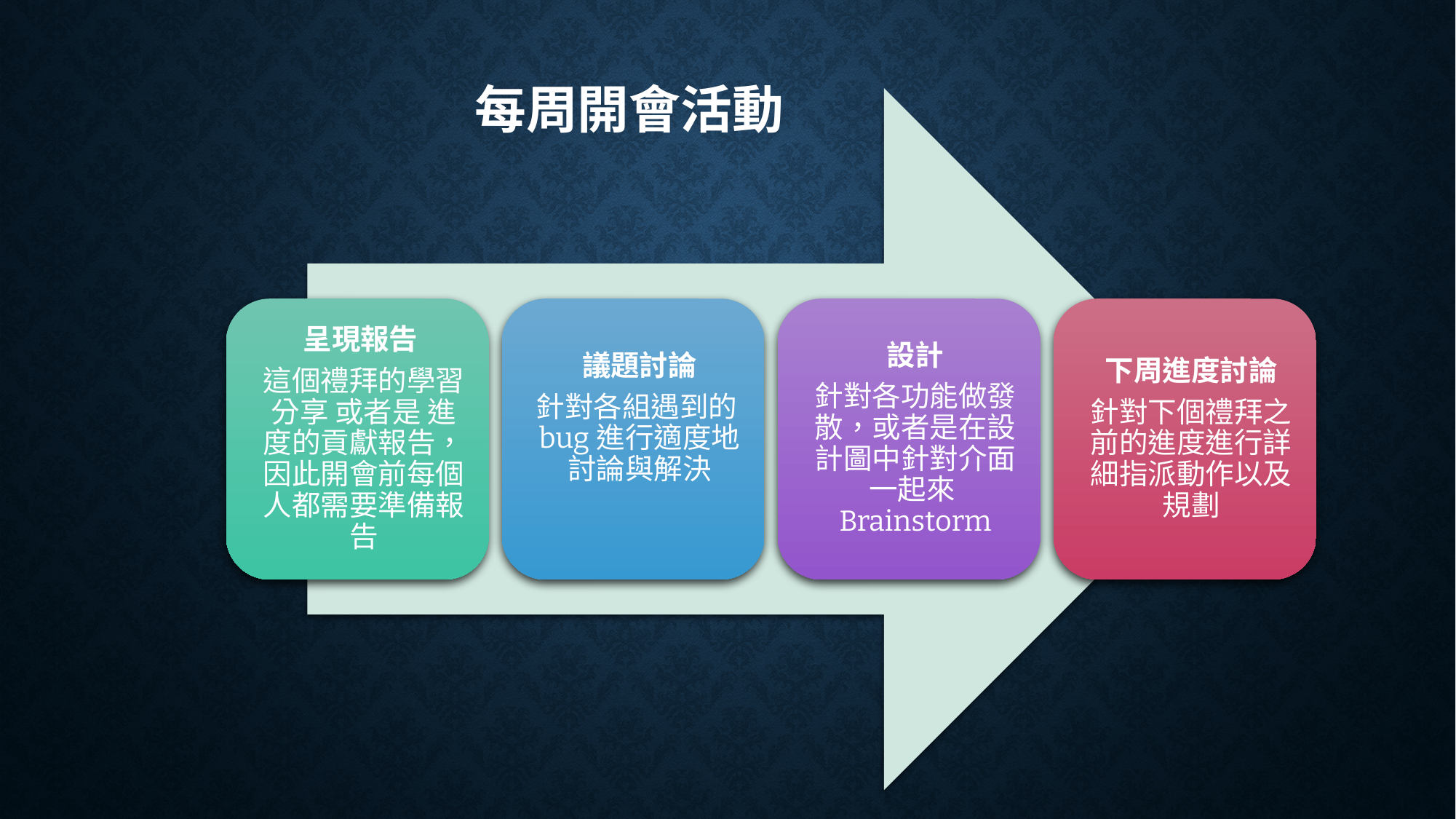

# 每周開會活動
呈現報告
這個禮拜的學習分享 或者是 進度的貢獻報告，因此開會前每個人都需要準備報告
議題討論
針對各組遇到的bug進行適度地討論與解決

設計
針對各功能做發散，或者是在設計圖中針對介面一起來Brainstorm
下周進度討論
針對下個禮拜之前的進度進行詳細指派動作以及規劃